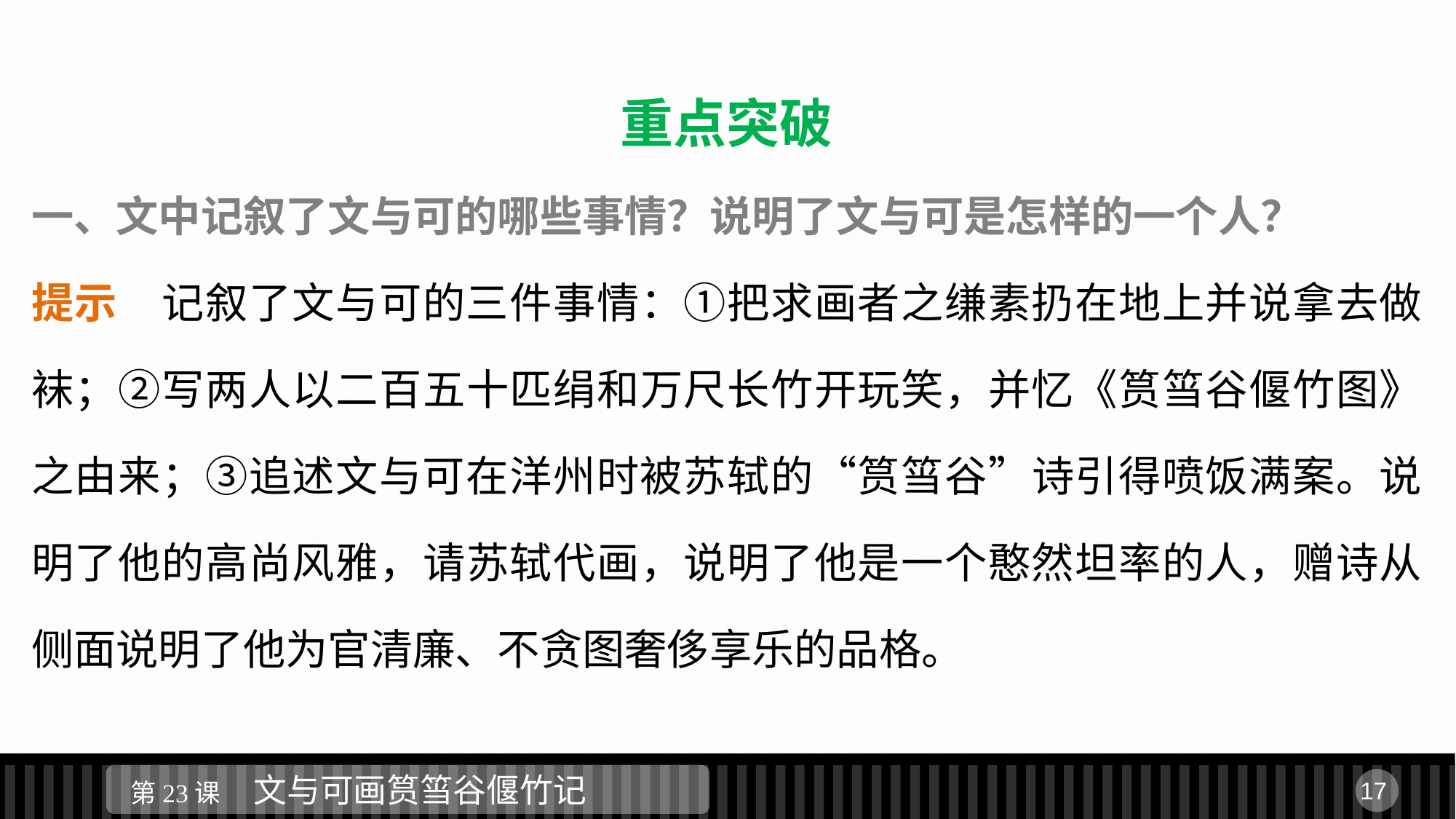

重点突破
一、文中记叙了文与可的哪些事情？说明了文与可是怎样的一个人？
提示　记叙了文与可的三件事情：①把求画者之缣素扔在地上并说拿去做袜；②写两人以二百五十匹绢和万尺长竹开玩笑，并忆《筼筜谷偃竹图》之由来；③追述文与可在洋州时被苏轼的“筼筜谷”诗引得喷饭满案。说明了他的高尚风雅，请苏轼代画，说明了他是一个憨然坦率的人，赠诗从侧面说明了他为官清廉、不贪图奢侈享乐的品格。